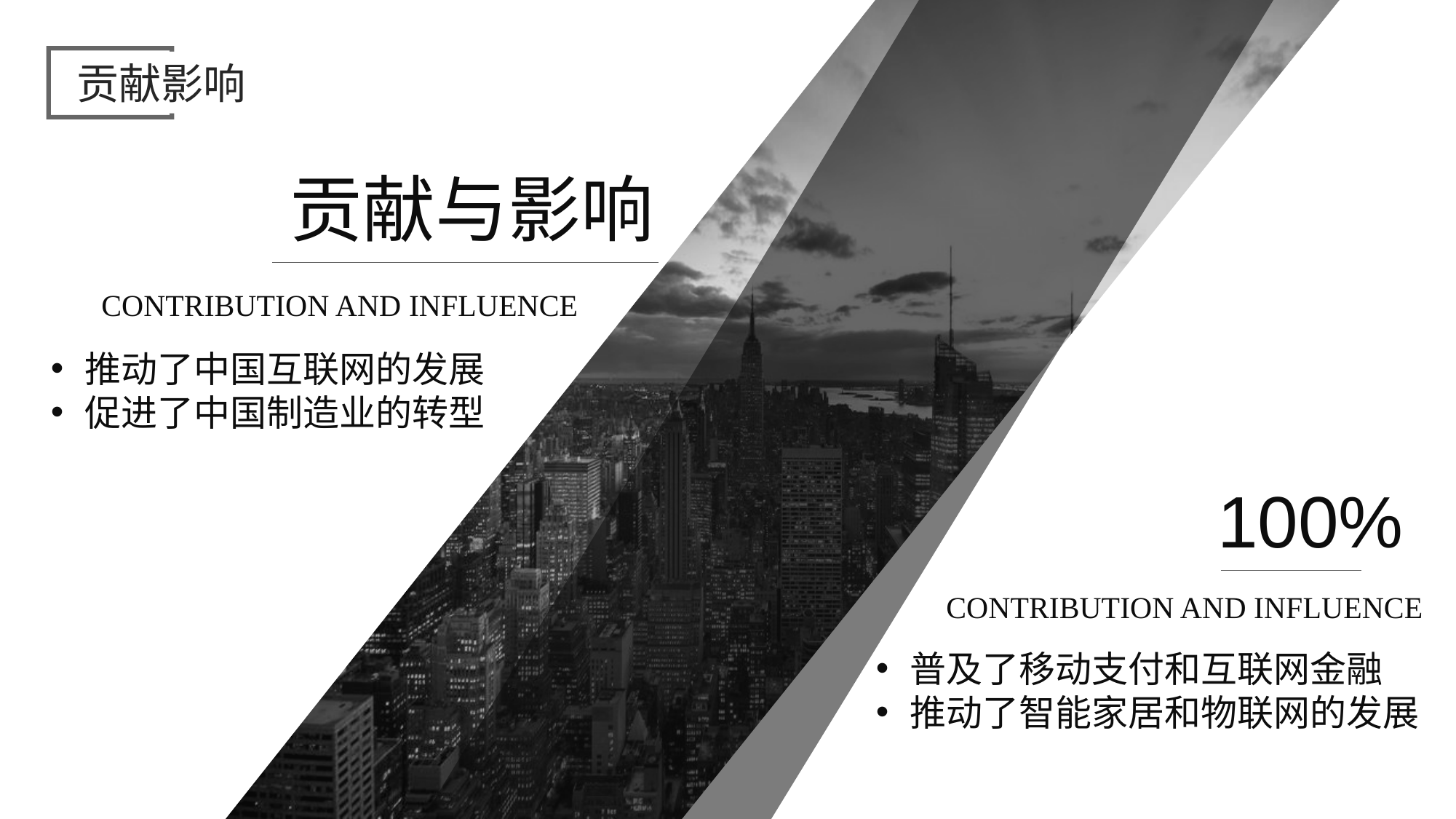

贡献影响
贡献与影响
CONTRIBUTION AND INFLUENCE
推动了中国互联网的发展
促进了中国制造业的转型
100%
CONTRIBUTION AND INFLUENCE

普及了移动支付和互联网金融
推动了智能家居和物联网的发展